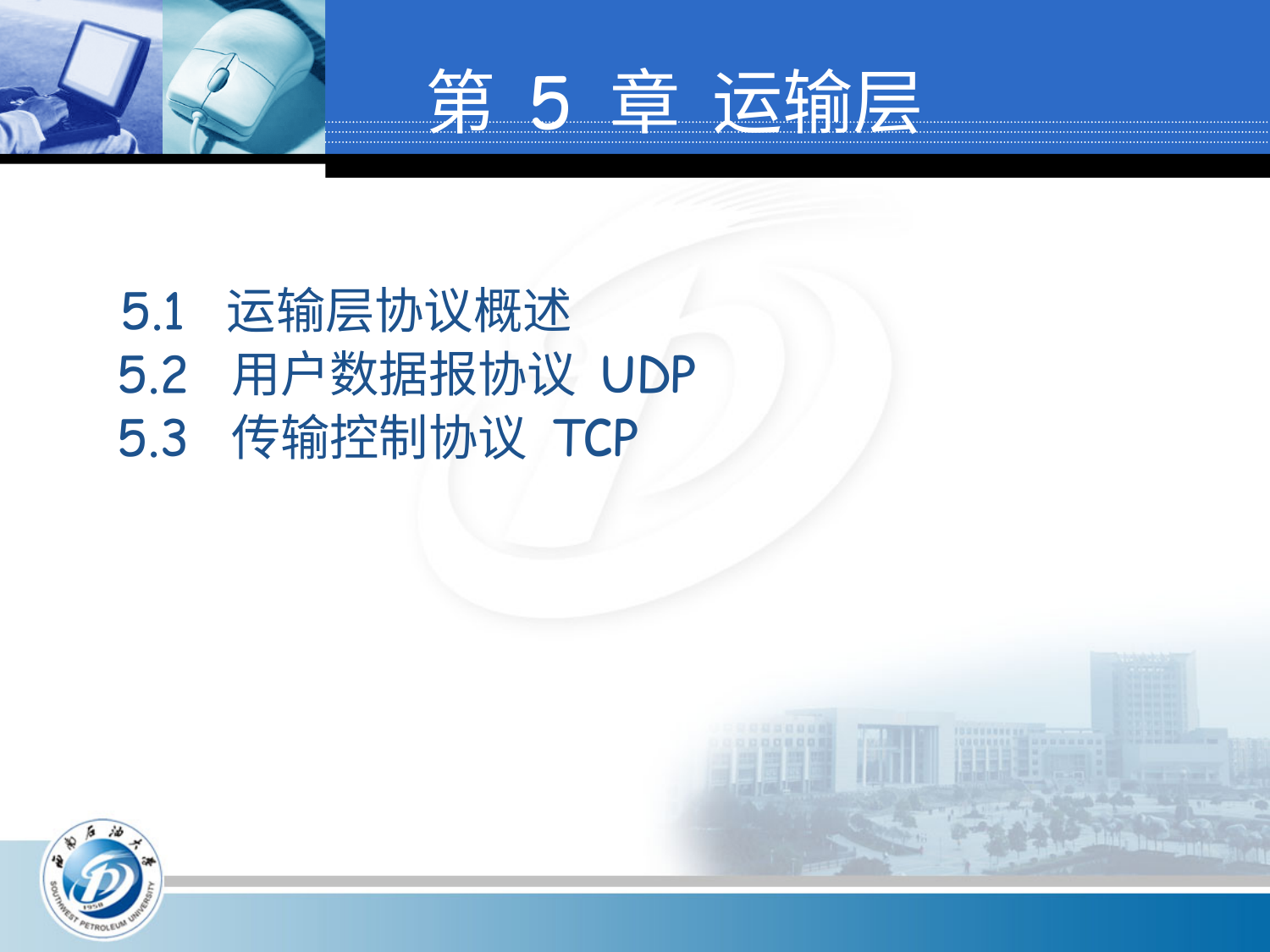

# 第 5 章  运输层
 5.1  运输层协议概述
5.2  用户数据报协议 UDP
5.3  传输控制协议 TCP